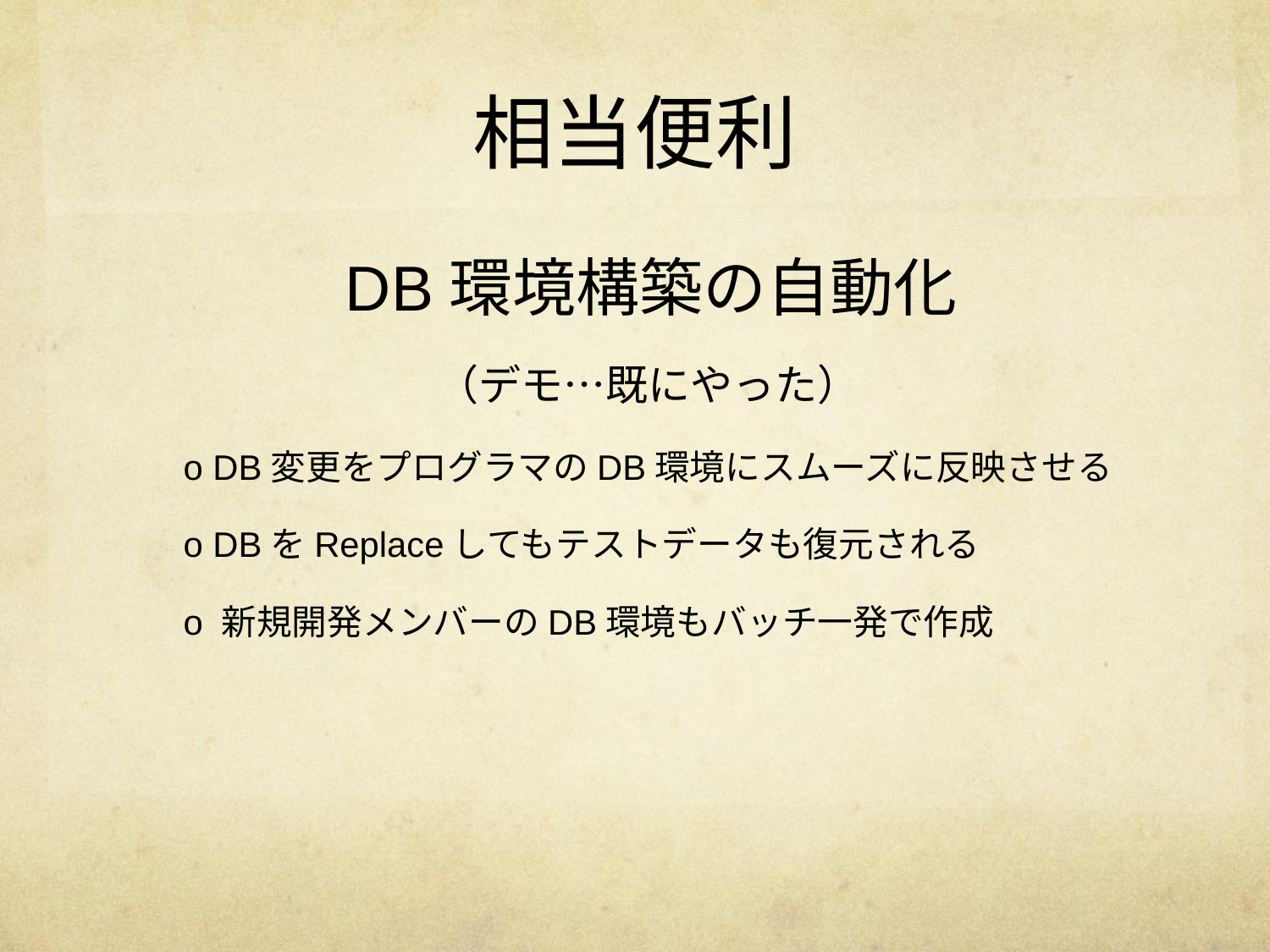

# 相当便利
　　　DB環境構築の自動化
　　　　　　　（デモ…既にやった）
　o DB変更をプログラマのDB環境にスムーズに反映させる
　o DBをReplaceしてもテストデータも復元される
　o 新規開発メンバーのDB環境もバッチ一発で作成